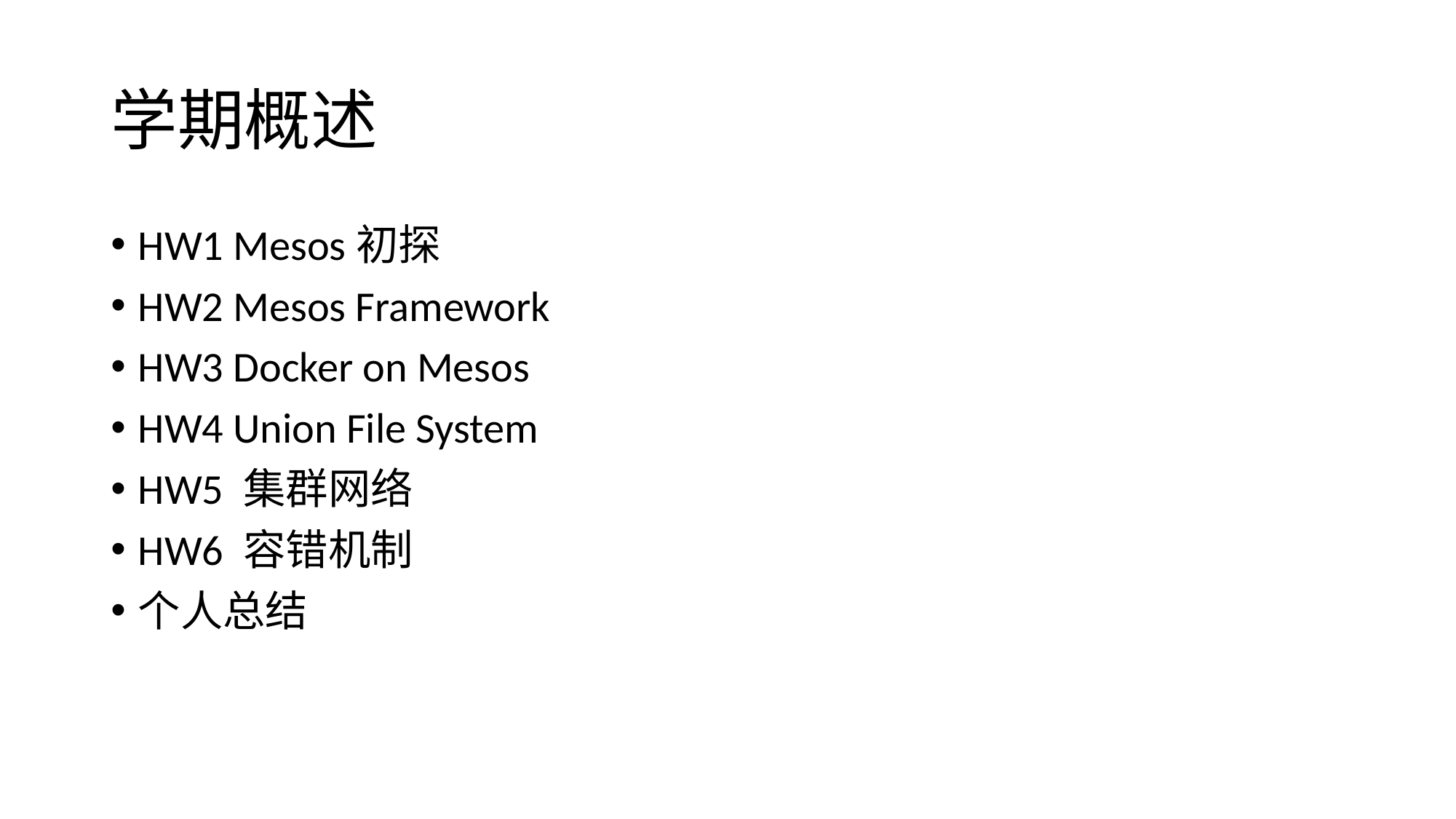

# 学期概述
HW1 Mesos初探
HW2 Mesos Framework
HW3 Docker on Mesos
HW4 Union File System
HW5 集群网络
HW6 容错机制
个人总结